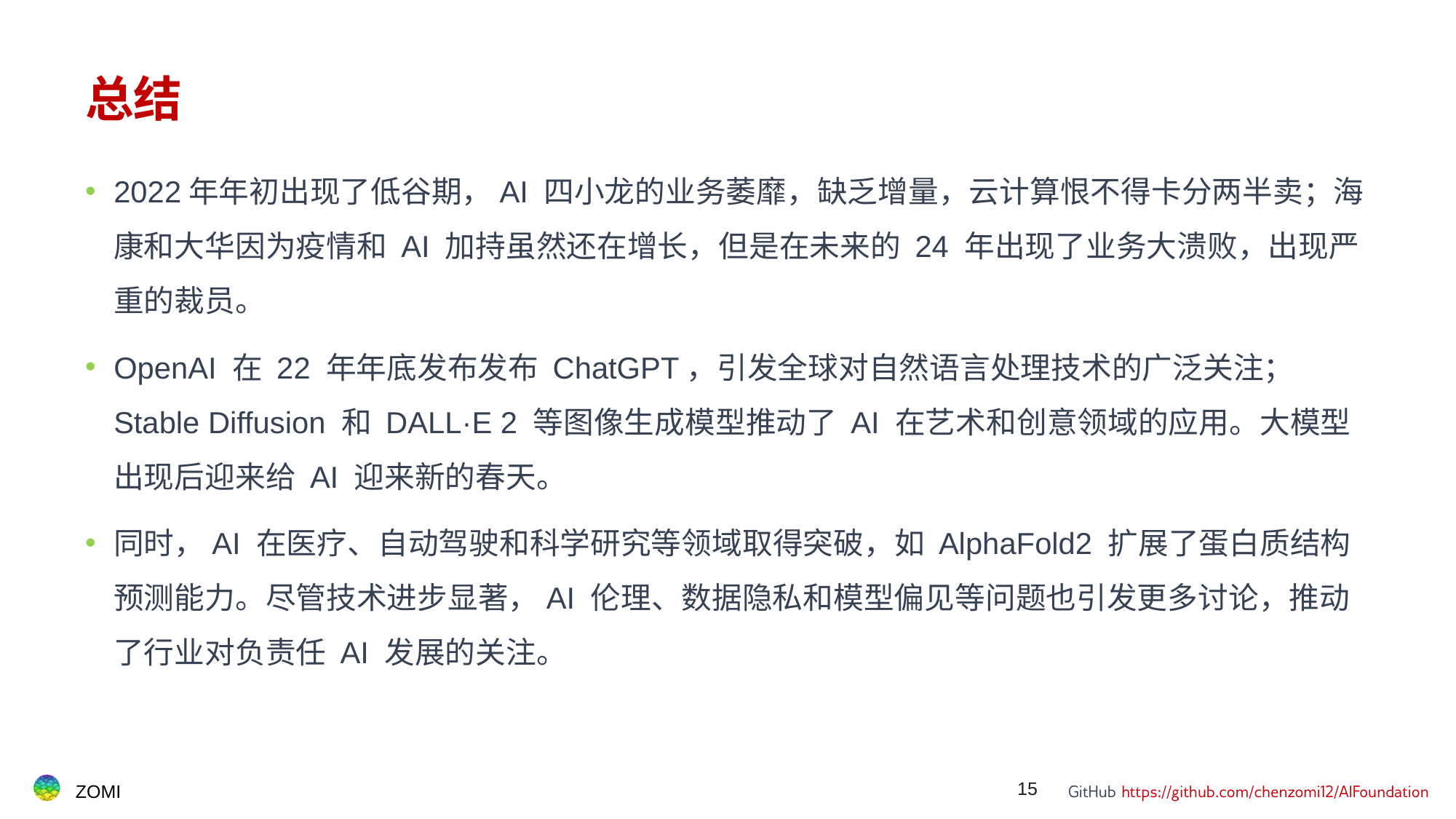

# 总结
2022年年初出现了低谷期，AI 四小龙的业务萎靡，缺乏增量，云计算恨不得卡分两半卖；海康和大华因为疫情和 AI 加持虽然还在增长，但是在未来的 24 年出现了业务大溃败，出现严重的裁员。
OpenAI 在 22 年年底发布发布 ChatGPT，引发全球对自然语言处理技术的广泛关注；Stable Diffusion 和 DALL·E 2 等图像生成模型推动了 AI 在艺术和创意领域的应用。大模型出现后迎来给 AI 迎来新的春天。
同时，AI 在医疗、自动驾驶和科学研究等领域取得突破，如 AlphaFold2 扩展了蛋白质结构预测能力。尽管技术进步显著，AI 伦理、数据隐私和模型偏见等问题也引发更多讨论，推动了行业对负责任 AI 发展的关注。